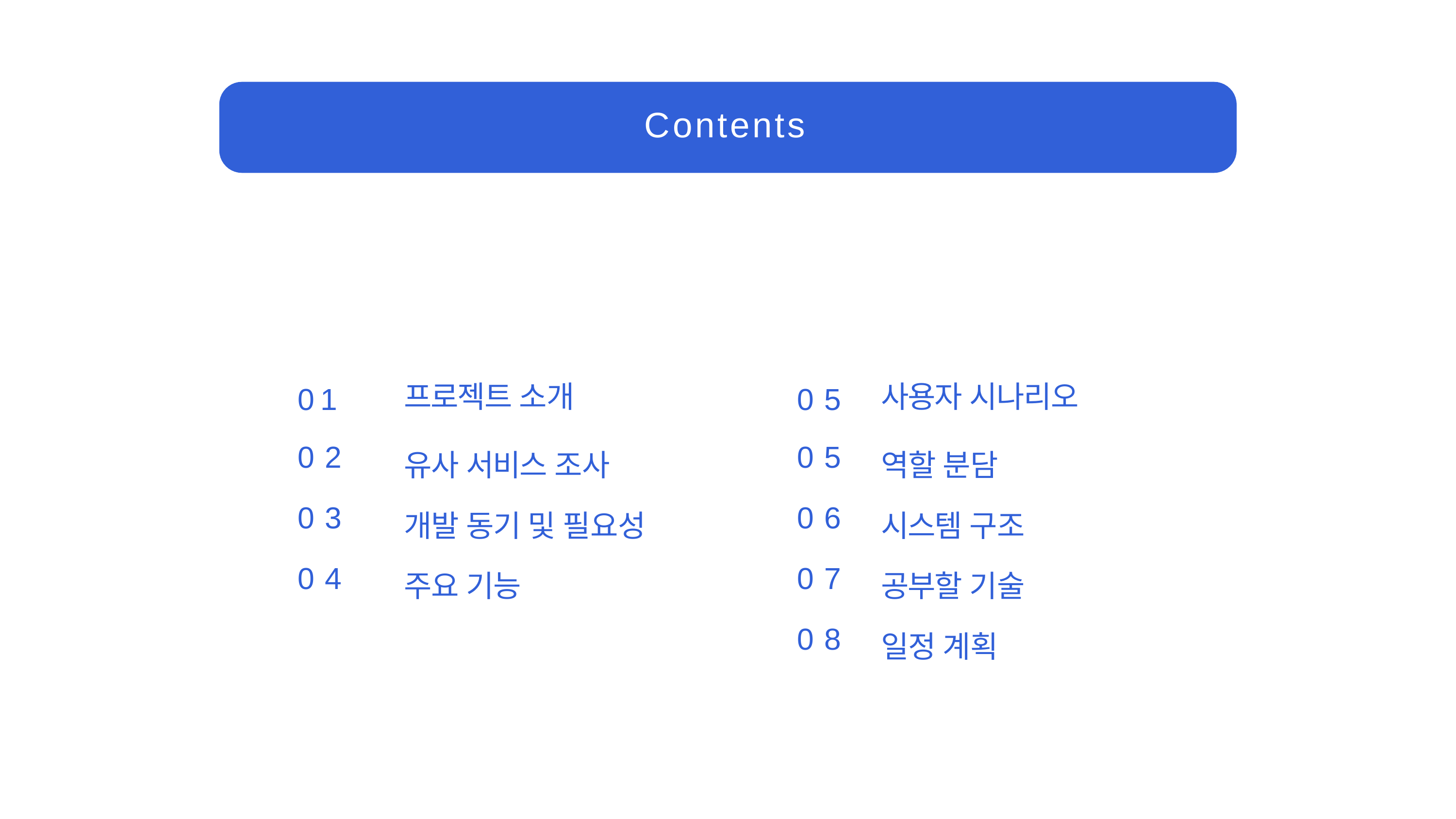

# Contents
| 01 | 프로젝트 소개 | 05 | 사용자 시나리오 |
| --- | --- | --- | --- |
| 02 | 유사 서비스 조사 | 05 | 역할 분담 |
| 03 | 개발 동기 및 필요성 | 06 | 시스템 구조 |
| 04 | 주요 기능 | 07 | 공부할 기술 |
|  |  | 08 | 일정 계획 |